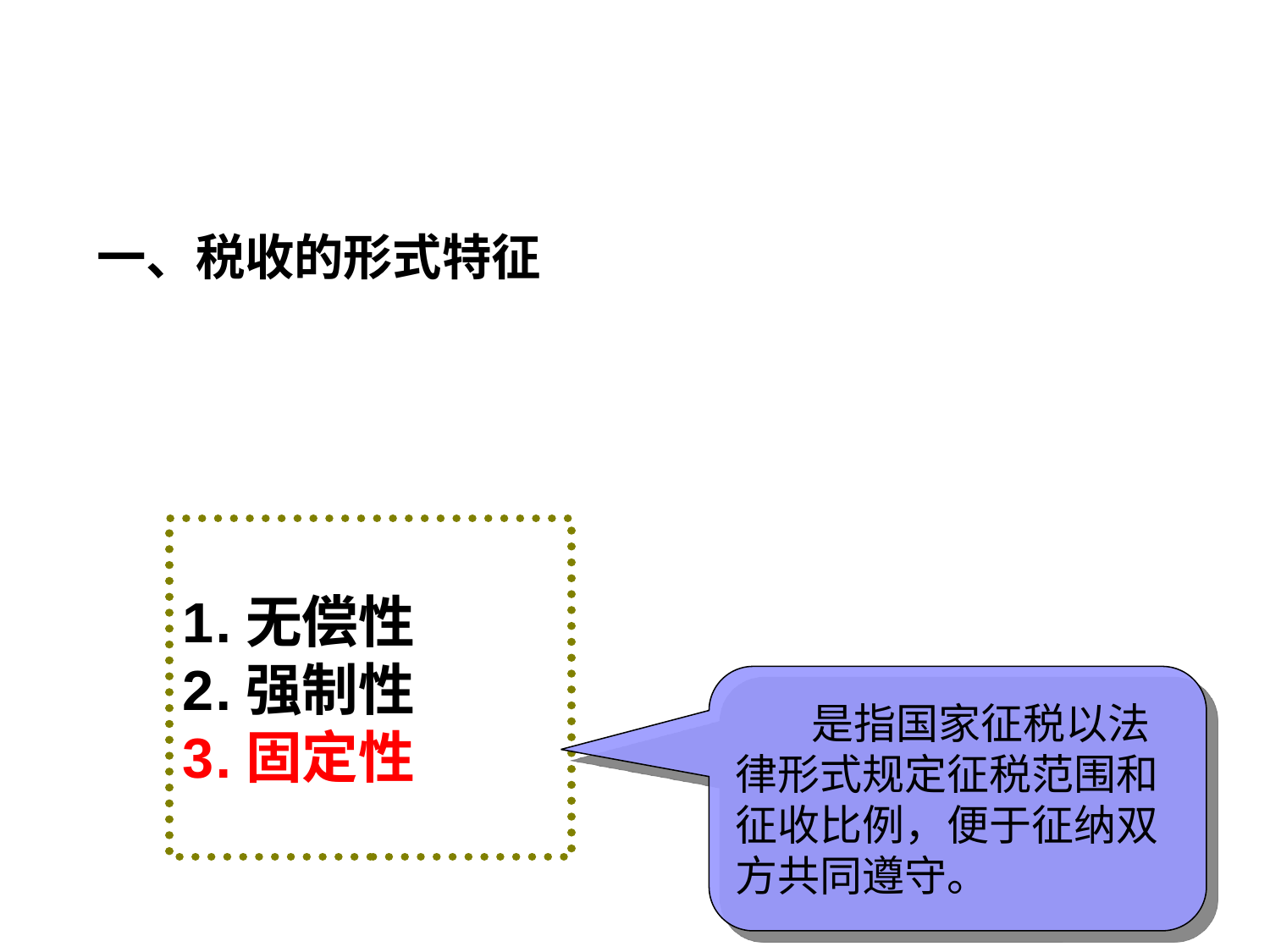

一、税收的形式特征

无偿性
强制性
固定性
       是指国家征税以法律形式规定征税范围和征收比例，便于征纳双方共同遵守。